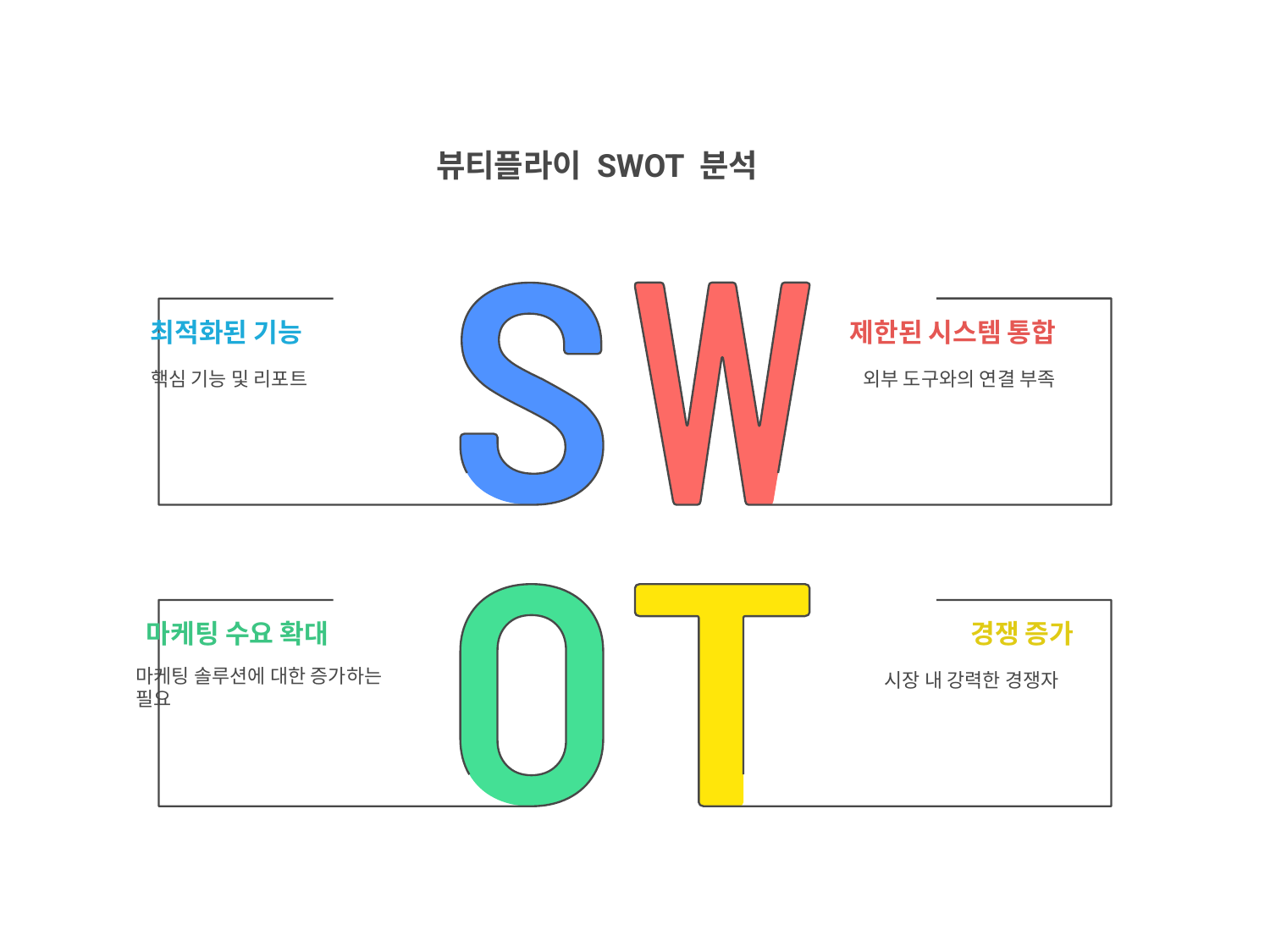

뷰티플라이 SWOT 분석

최적화된 기능
제한된 시스템 통합
핵심 기능 및 리포트
외부 도구와의 연결 부족

마케팅 수요 확대
경쟁 증가
마케팅 솔루션에 대한 증가하는
필요
시장 내 강력한 경쟁자